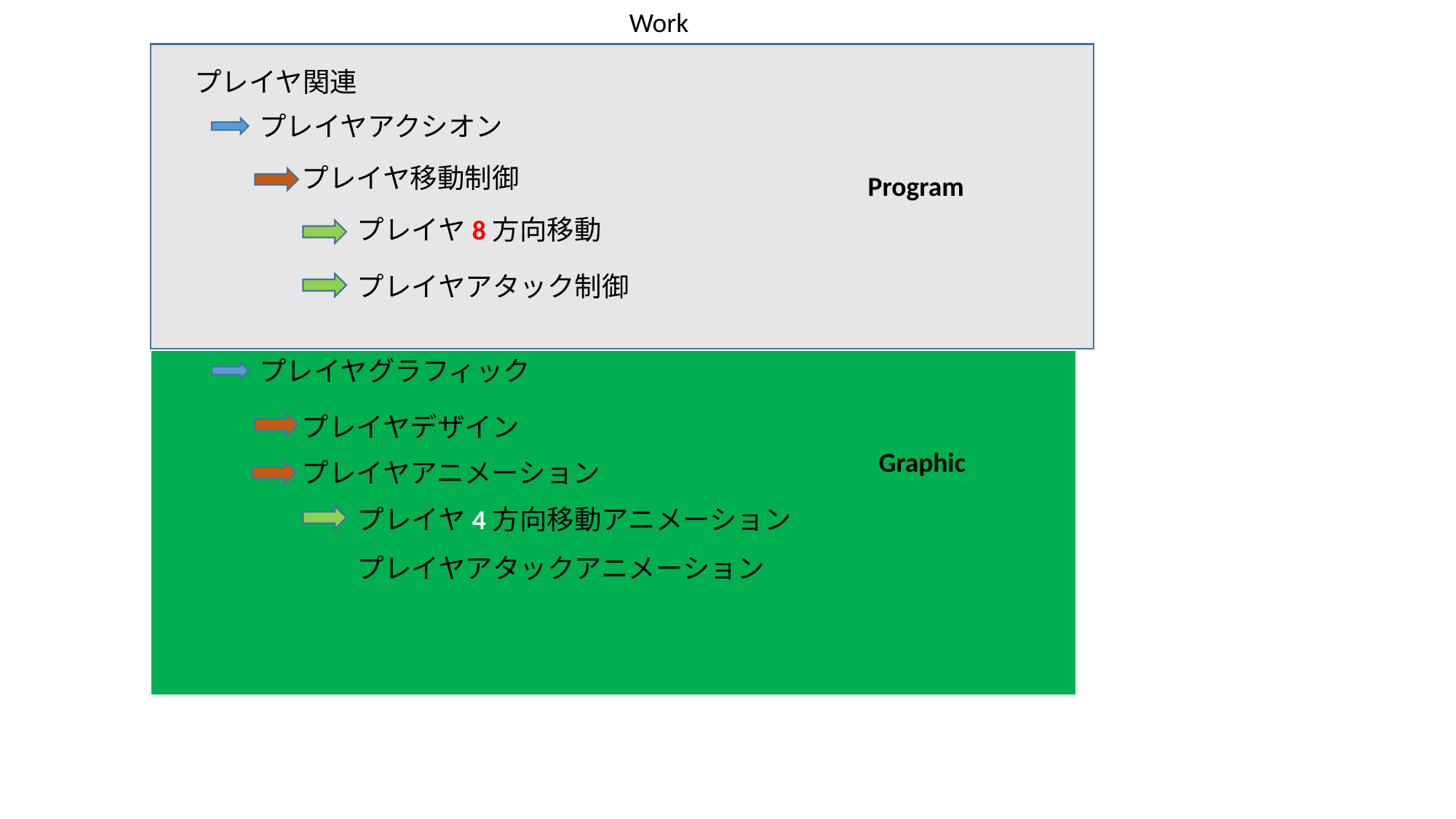

Work

プレイヤ関連
プレイヤアクシオン

プレイヤ移動制御
Program

プレイヤ8方向移動

プレイヤアタック制御

プレイヤグラフィック

プレイヤデザイン

Graphic
プレイヤアニメーション

プレイヤ4方向移動アニメーション

プレイヤアタックアニメーション